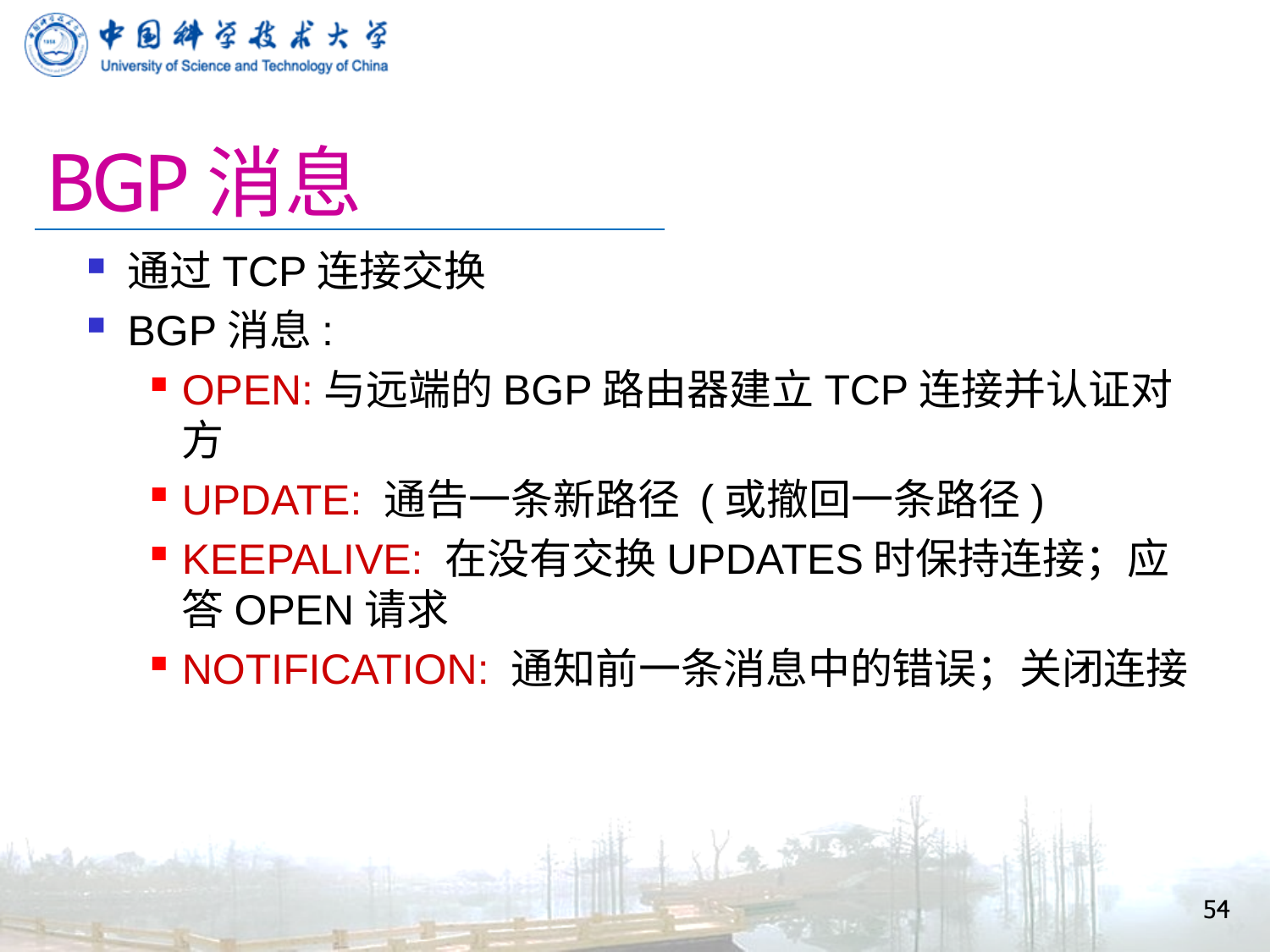

# BGP消息
通过TCP连接交换
BGP消息:
OPEN:与远端的BGP路由器建立TCP连接并认证对方
UPDATE: 通告一条新路径 (或撤回一条路径)
KEEPALIVE: 在没有交换UPDATES时保持连接；应答OPEN请求
NOTIFICATION: 通知前一条消息中的错误；关闭连接
54